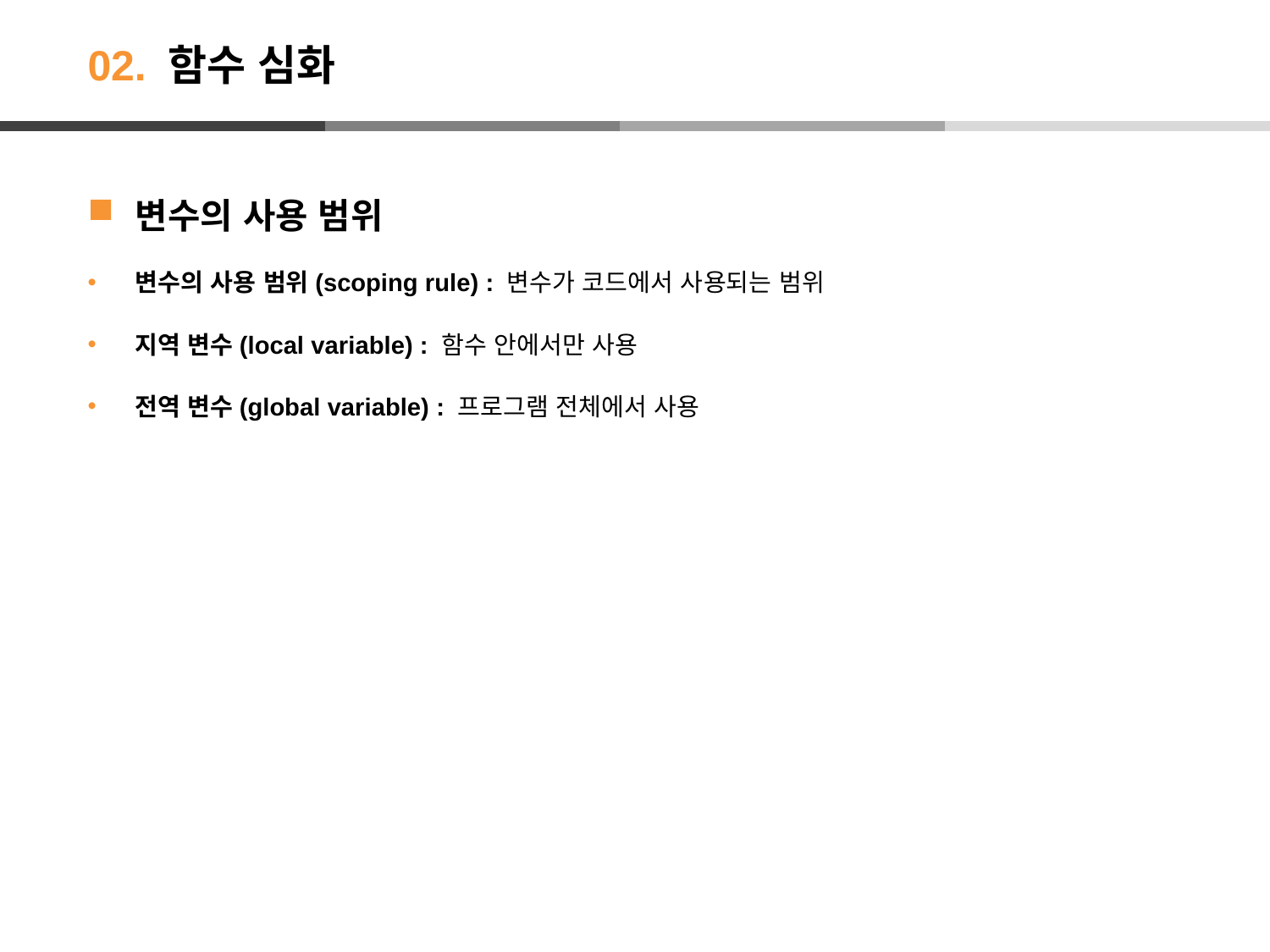

# 02. 함수 심화
변수의 사용 범위
변수의 사용 범위(scoping rule) : 변수가 코드에서 사용되는 범위
지역 변수(local variable) : 함수 안에서만 사용
전역 변수(global variable) : 프로그램 전체에서 사용